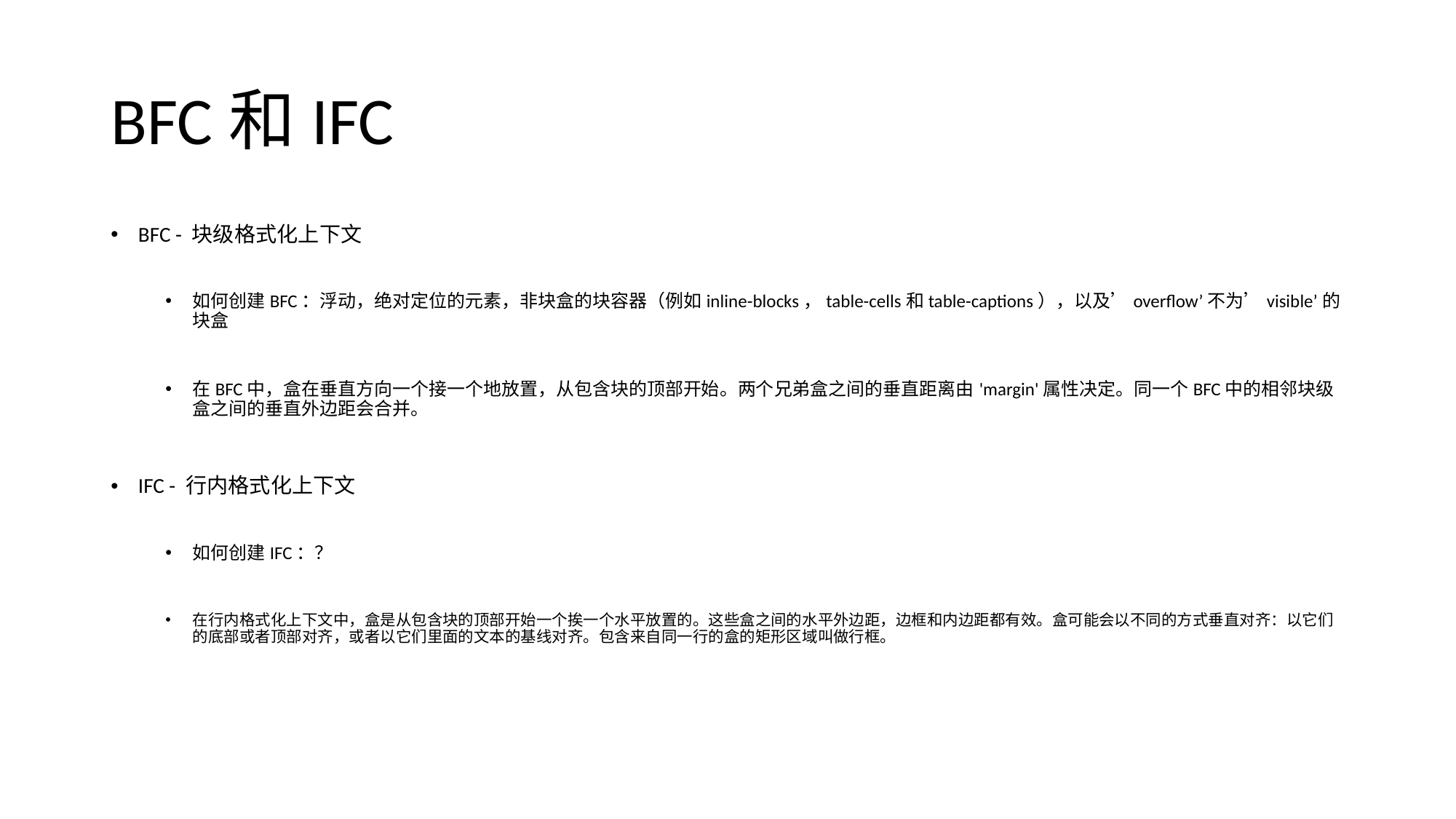

# BFC和IFC
BFC - 块级格式化上下文

如何创建BFC：浮动，绝对定位的元素，非块盒的块容器（例如inline-blocks，table-cells和table-captions），以及’overflow’不为’visible’的块盒

在BFC中，盒在垂直方向一个接一个地放置，从包含块的顶部开始。两个兄弟盒之间的垂直距离由'margin'属性决定。同一个BFC中的相邻块级盒之间的垂直外边距会合并。

IFC - 行内格式化上下文

如何创建IFC：？

在行内格式化上下文中，盒是从包含块的顶部开始一个挨一个水平放置的。这些盒之间的水平外边距，边框和内边距都有效。盒可能会以不同的方式垂直对齐：以它们的底部或者顶部对齐，或者以它们里面的文本的基线对齐。包含来自同一行的盒的矩形区域叫做行框。